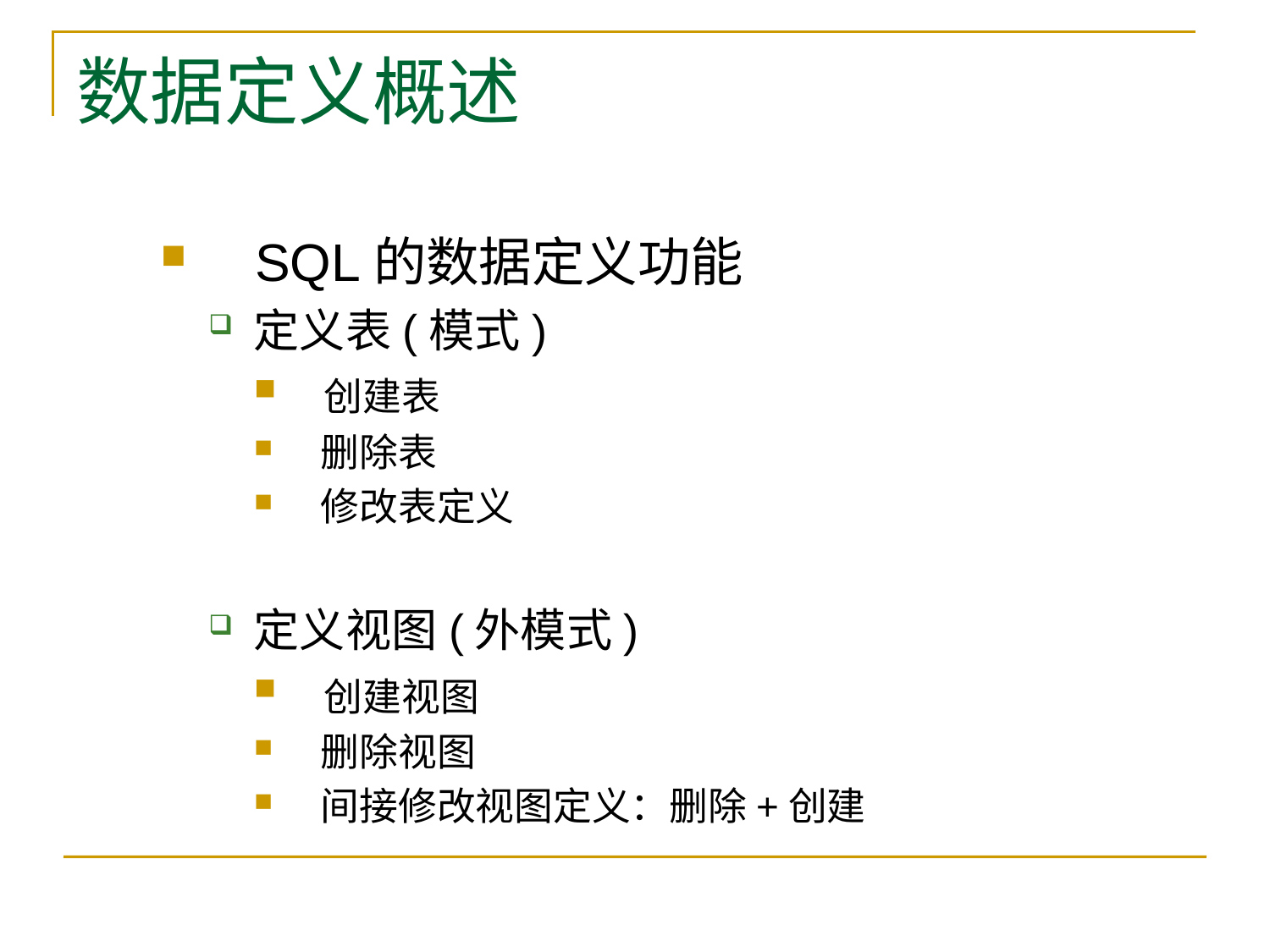

# 数据定义概述
  SQL的数据定义功能
定义表(模式)
 创建表
 删除表
 修改表定义

定义视图(外模式)
 创建视图
 删除视图
 间接修改视图定义：删除+创建